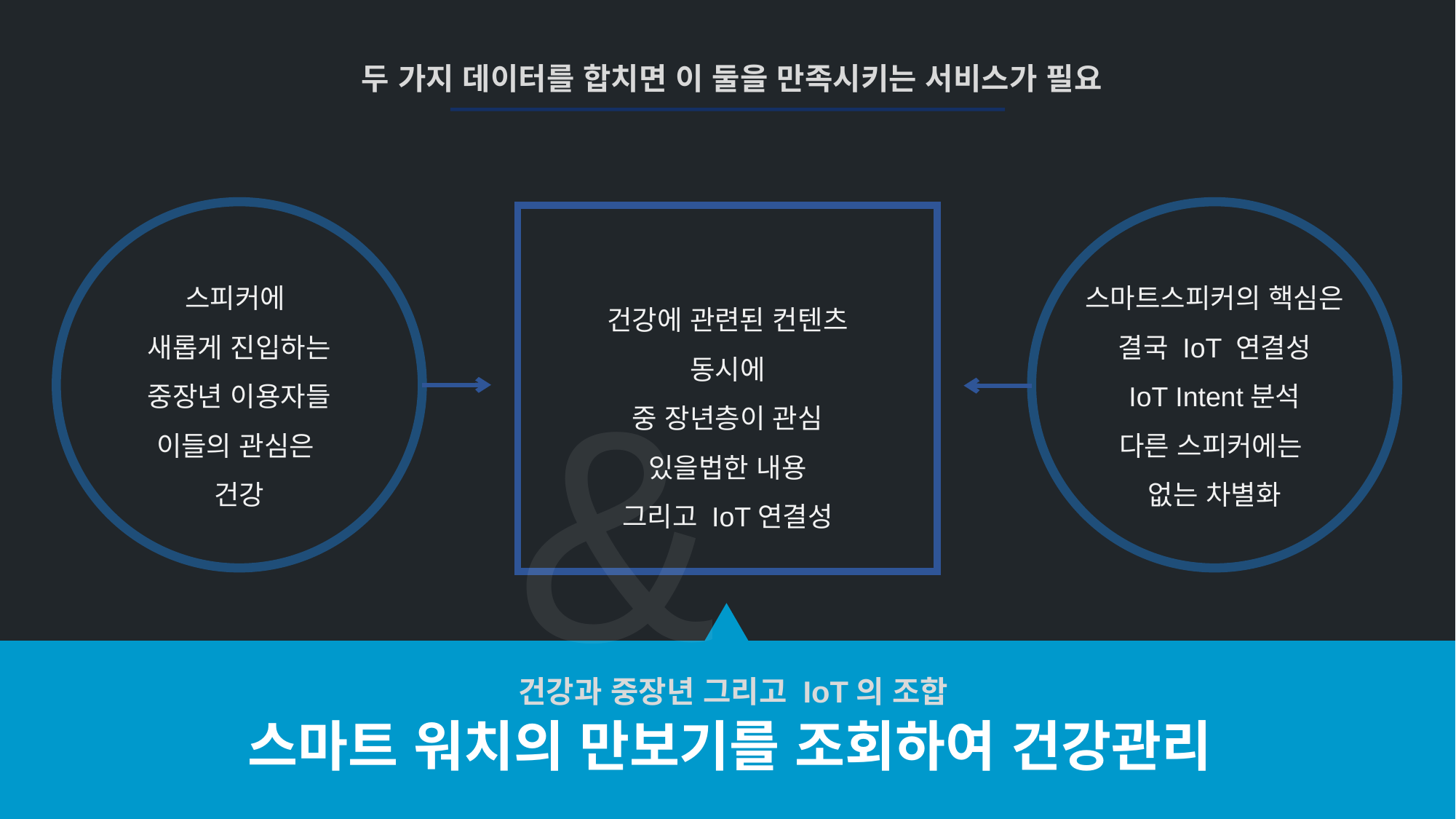

두 가지 데이터를 합치면 이 둘을 만족시키는 서비스가 필요
&

스피커에
새롭게 진입하는
중장년 이용자들
이들의 관심은
건강

스마트스피커의 핵심은
결국 IoT 연결성
IoT Intent분석
다른 스피커에는
없는 차별화

건강에 관련된 컨텐츠
동시에
중 장년층이 관심
있을법한 내용
그리고 IoT연결성

건강과 중장년 그리고 IoT의 조합
스마트 워치의 만보기를 조회하여 건강관리
Camelia Project @ LunaStratos
7